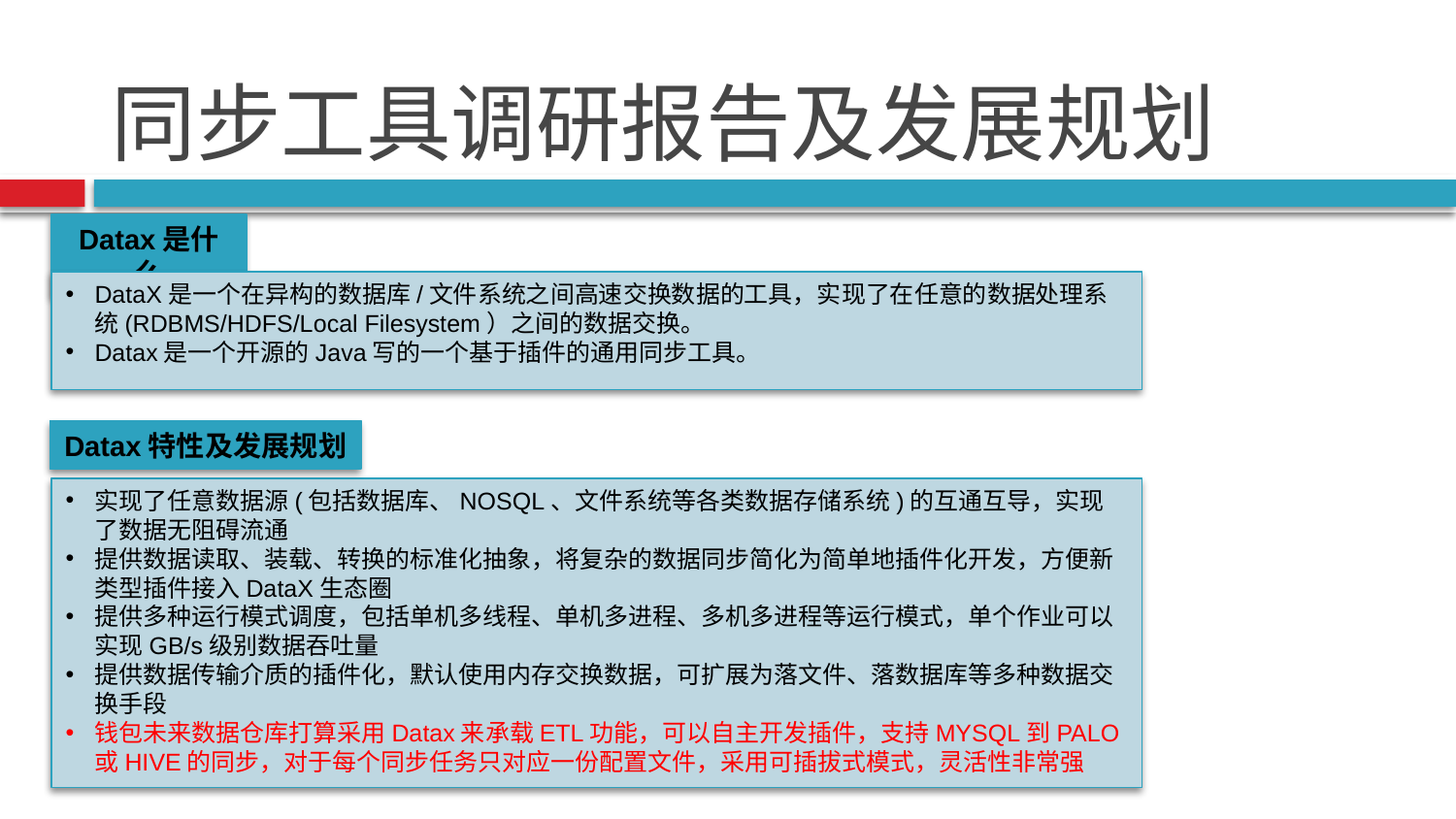

# 同步工具调研报告及发展规划
Datax是什么

DataX是一个在异构的数据库/文件系统之间高速交换数据的工具，实现了在任意的数据处理系统(RDBMS/HDFS/Local Filesystem）之间的数据交换。
Datax是一个开源的Java写的一个基于插件的通用同步工具。
Datax特性及发展规划
实现了任意数据源(包括数据库、NOSQL、文件系统等各类数据存储系统)的互通互导，实现了数据无阻碍流通
提供数据读取、装载、转换的标准化抽象，将复杂的数据同步简化为简单地插件化开发，方便新类型插件接入DataX生态圈
提供多种运行模式调度，包括单机多线程、单机多进程、多机多进程等运行模式，单个作业可以实现GB/s级别数据吞吐量
提供数据传输介质的插件化，默认使用内存交换数据，可扩展为落文件、落数据库等多种数据交换手段
钱包未来数据仓库打算采用Datax来承载ETL功能，可以自主开发插件，支持MYSQL到PALO或HIVE的同步，对于每个同步任务只对应一份配置文件，采用可插拔式模式，灵活性非常强